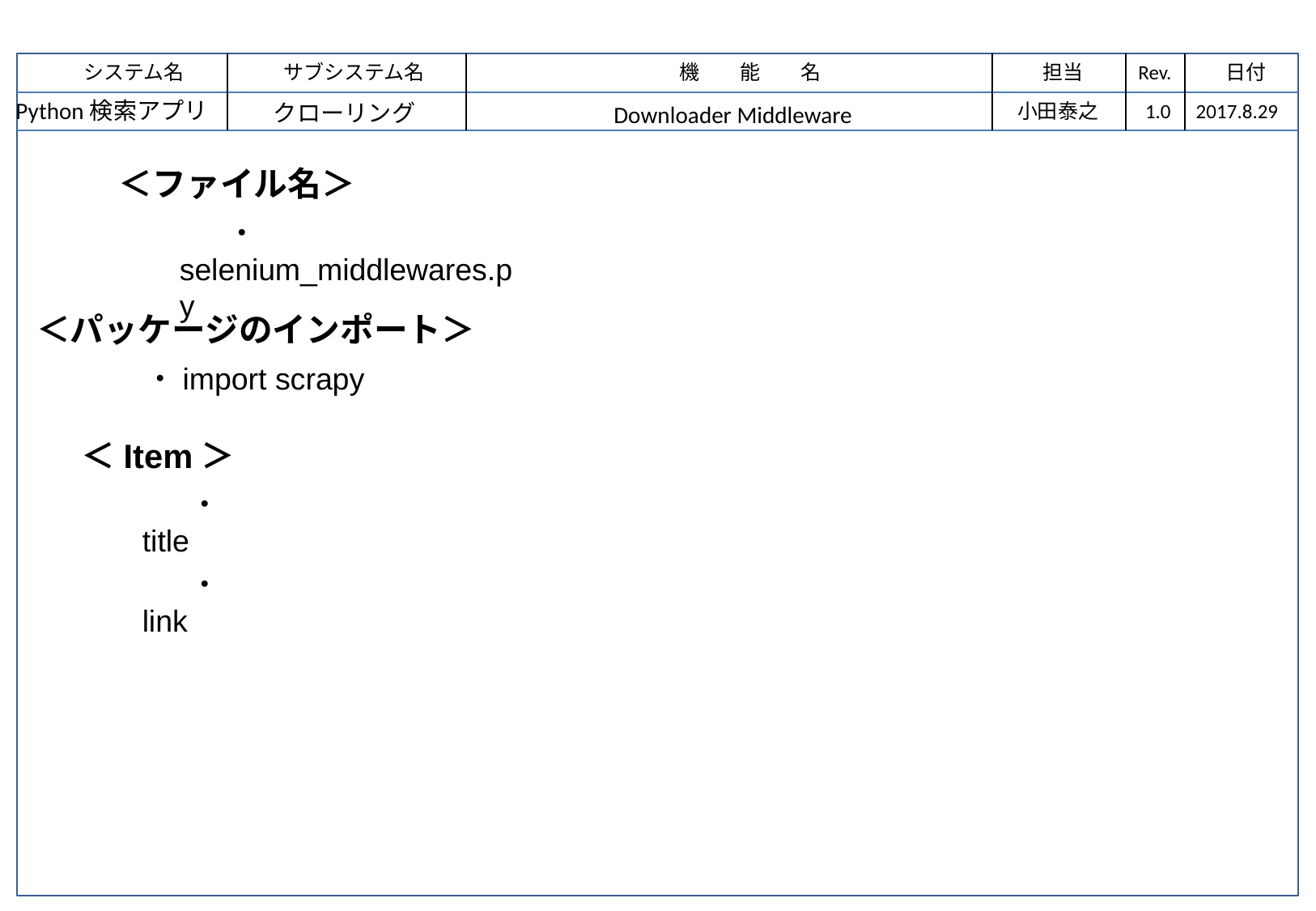

Python検索アプリ
クローリング
小田泰之
1.0
2017.8.29
Downloader Middleware
＜ファイル名＞
・selenium_middlewares.py
＜パッケージのインポート＞
・import scrapy
＜Item＞
・title
・link